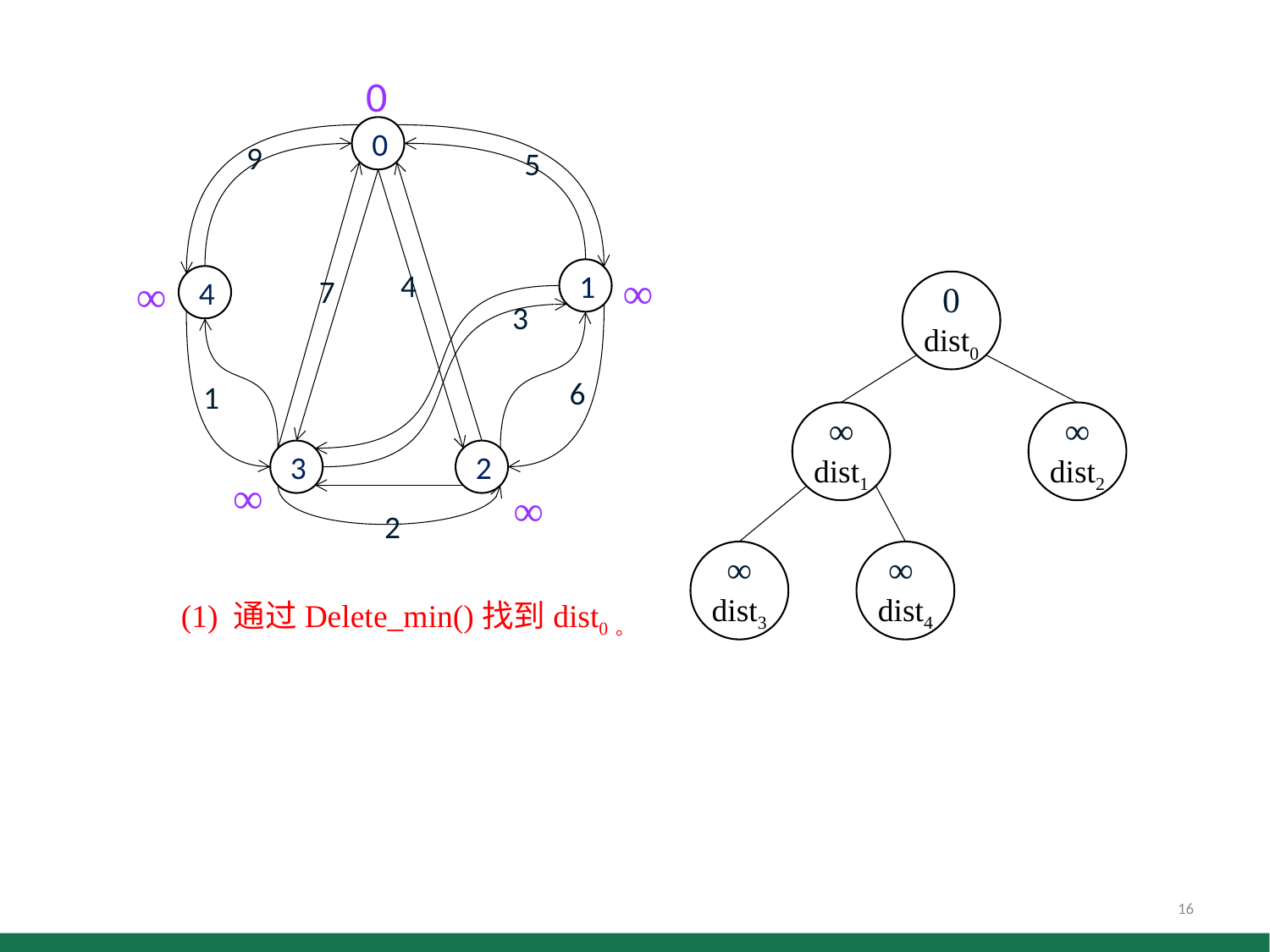

0
0
9
5
1
∞
4
∞
7
4
0
dist0
3
6
1
∞
dist1
∞
dist2
3
2
∞
∞
2
∞
dist3
∞
dist4
(1) 通过Delete_min()找到dist0。
16